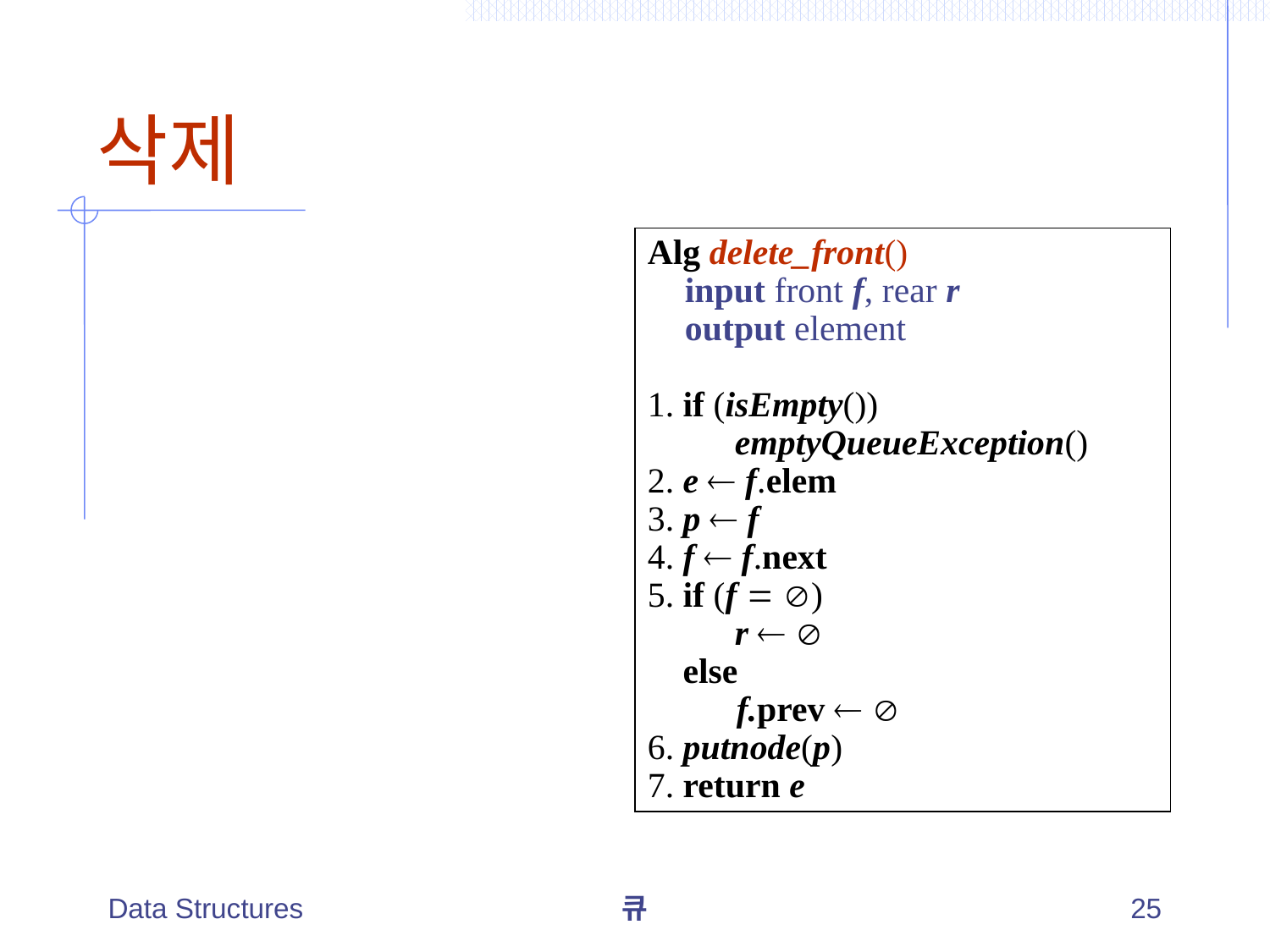

# 삭제
Alg delete_front()
	input front f, rear r
	output element

1. if (isEmpty())
		emptyQueueException()
2. e ← f.elem
3. p ← f
4. f ← f.next
5. if (f = ∅)
		r ← ∅
    else
          f.prev ← ∅
6. putnode(p)
7. return e
Data Structures
큐
25